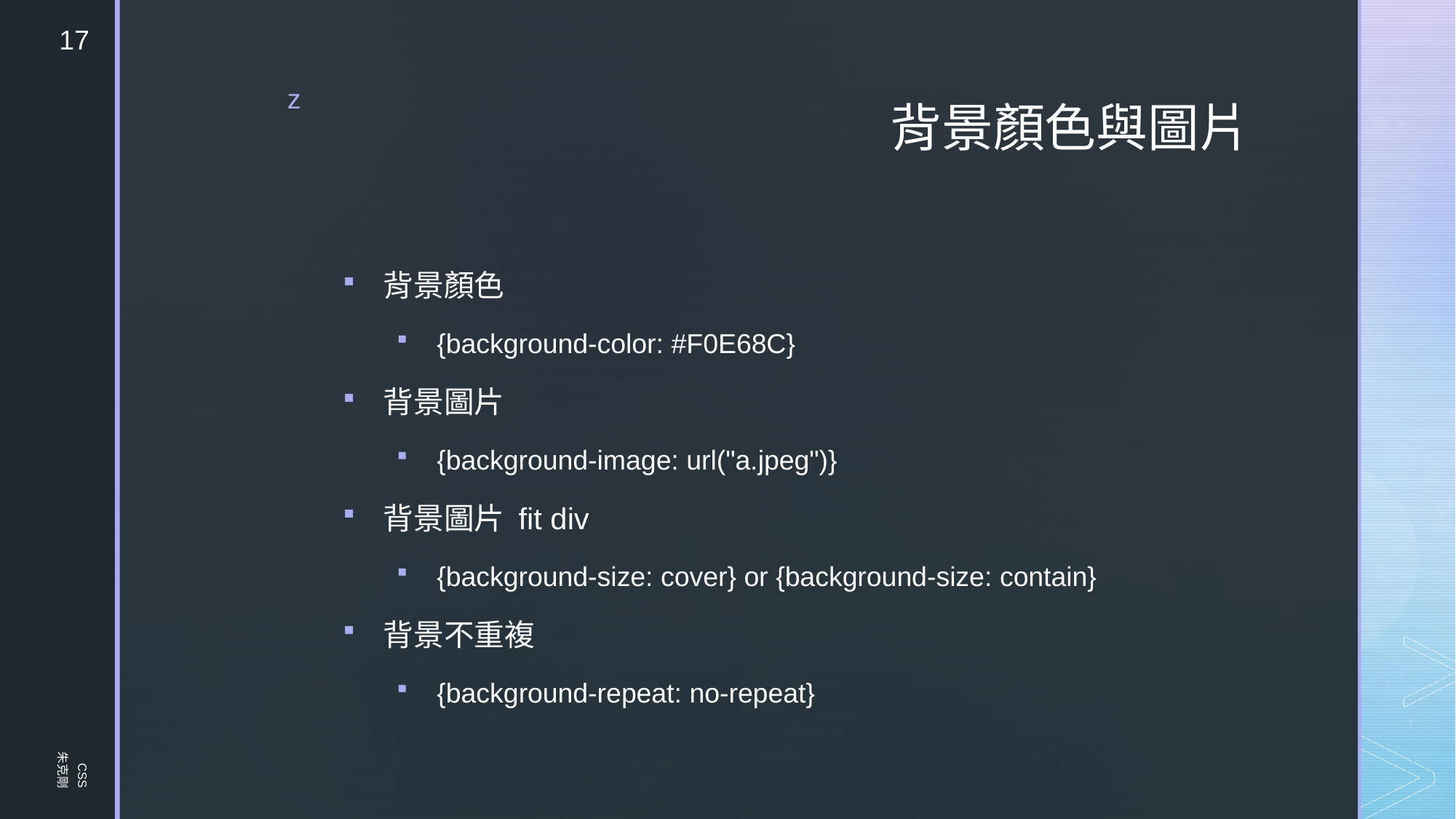

17
# 背景顏色與圖片
背景顏色
{background-color: #F0E68C}
背景圖片
{background-image: url("a.jpeg")}
背景圖片 fit div
{background-size: cover} or {background-size: contain}
背景不重複
{background-repeat: no-repeat}
CSS
朱克剛